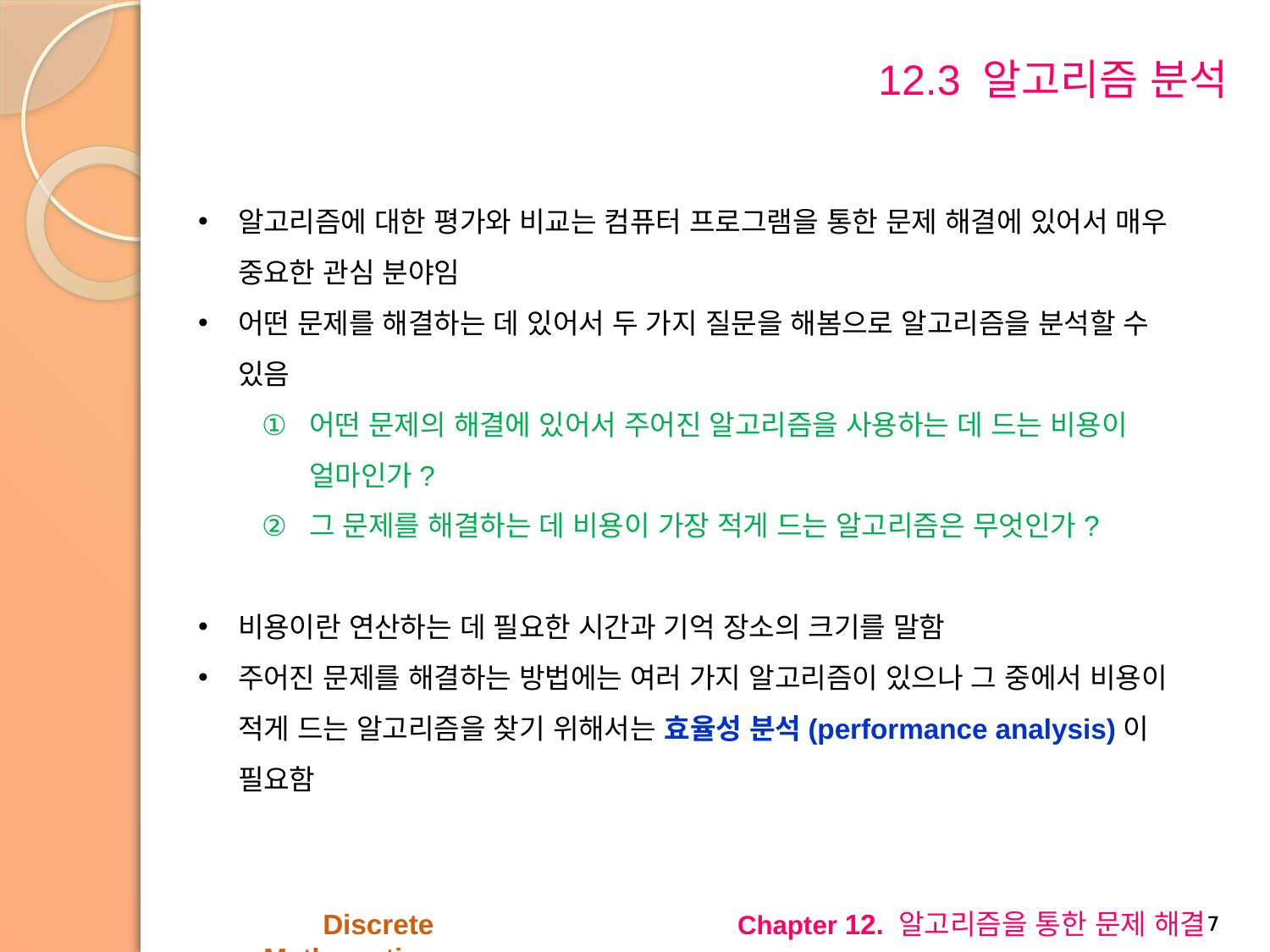

# 12.3 알고리즘 분석
알고리즘에 대한 평가와 비교는 컴퓨터 프로그램을 통한 문제 해결에 있어서 매우 중요한 관심 분야임
어떤 문제를 해결하는 데 있어서 두 가지 질문을 해봄으로 알고리즘을 분석할 수 있음
어떤 문제의 해결에 있어서 주어진 알고리즘을 사용하는 데 드는 비용이 얼마인가?
그 문제를 해결하는 데 비용이 가장 적게 드는 알고리즘은 무엇인가?

비용이란 연산하는 데 필요한 시간과 기억 장소의 크기를 말함
주어진 문제를 해결하는 방법에는 여러 가지 알고리즘이 있으나 그 중에서 비용이 적게 드는 알고리즘을 찾기 위해서는 효율성 분석(performance analysis)이 필요함
Discrete Mathematics
Chapter 12. 알고리즘을 통한 문제 해결
7